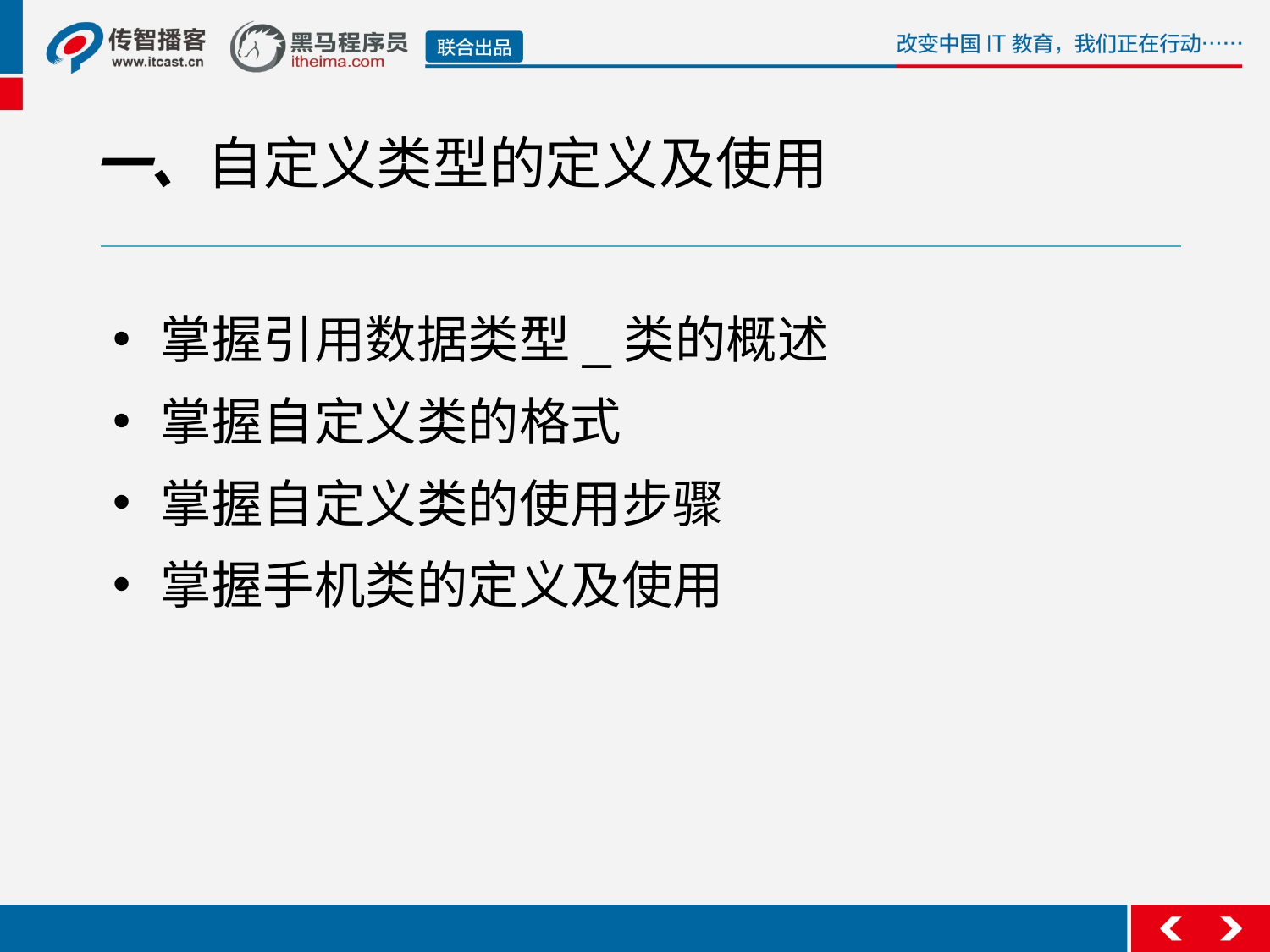

一、自定义类型的定义及使用
掌握引用数据类型_类的概述
掌握自定义类的格式
掌握自定义类的使用步骤
掌握手机类的定义及使用